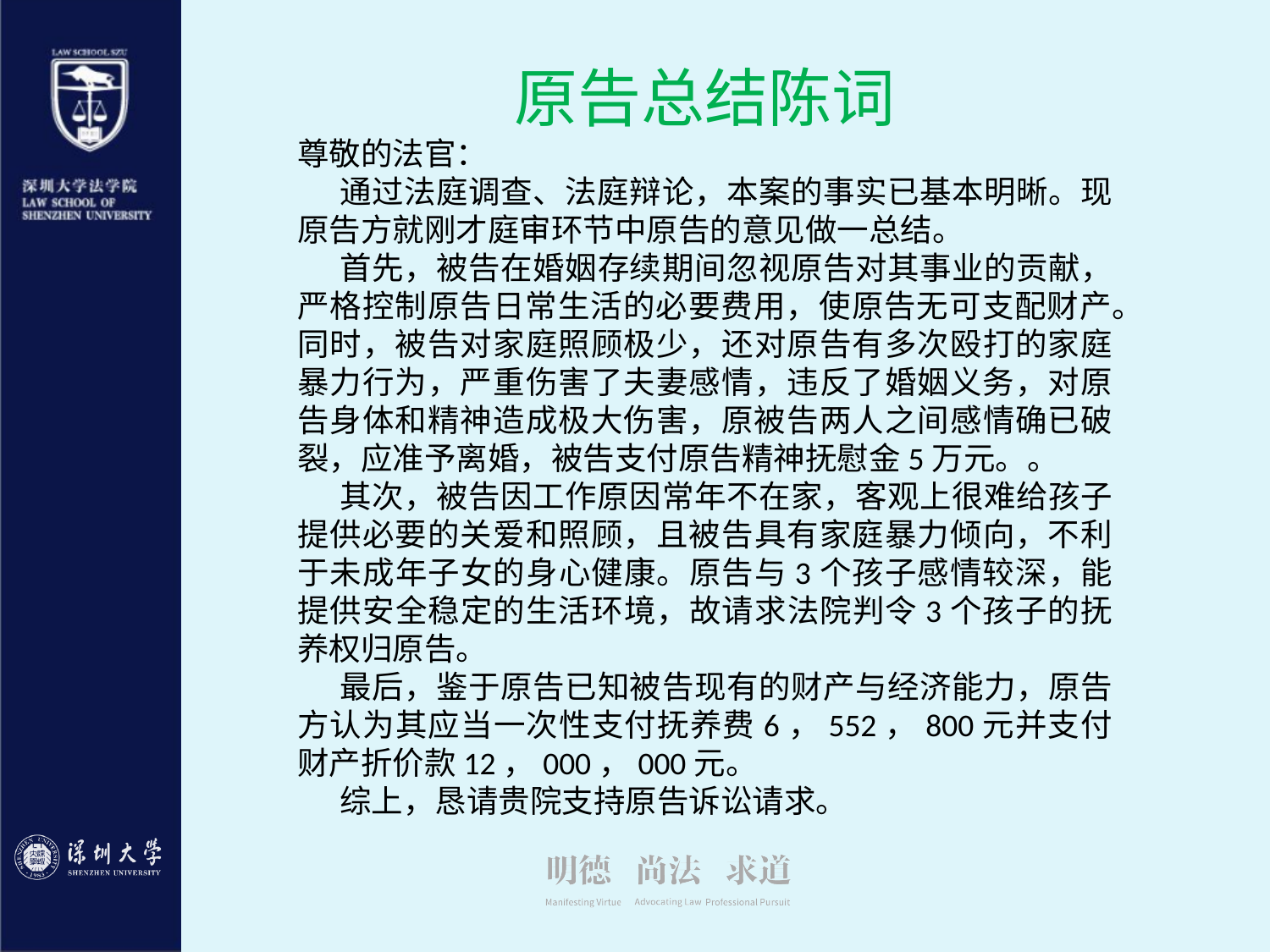

原告总结陈词
尊敬的法官：
通过法庭调查、法庭辩论，本案的事实已基本明晰。现原告方就刚才庭审环节中原告的意见做一总结。
首先，被告在婚姻存续期间忽视原告对其事业的贡献，严格控制原告日常生活的必要费用，使原告无可支配财产。同时，被告对家庭照顾极少，还对原告有多次殴打的家庭暴力行为，严重伤害了夫妻感情，违反了婚姻义务，对原告身体和精神造成极大伤害，原被告两人之间感情确已破裂，应准予离婚，被告支付原告精神抚慰金5万元。。
其次，被告因工作原因常年不在家，客观上很难给孩子提供必要的关爱和照顾，且被告具有家庭暴力倾向，不利于未成年子女的身心健康。原告与3个孩子感情较深，能提供安全稳定的生活环境，故请求法院判令3个孩子的抚养权归原告。
最后，鉴于原告已知被告现有的财产与经济能力，原告方认为其应当一次性支付抚养费6，552，800元并支付财产折价款12，000，000元。
综上，恳请贵院支持原告诉讼请求。